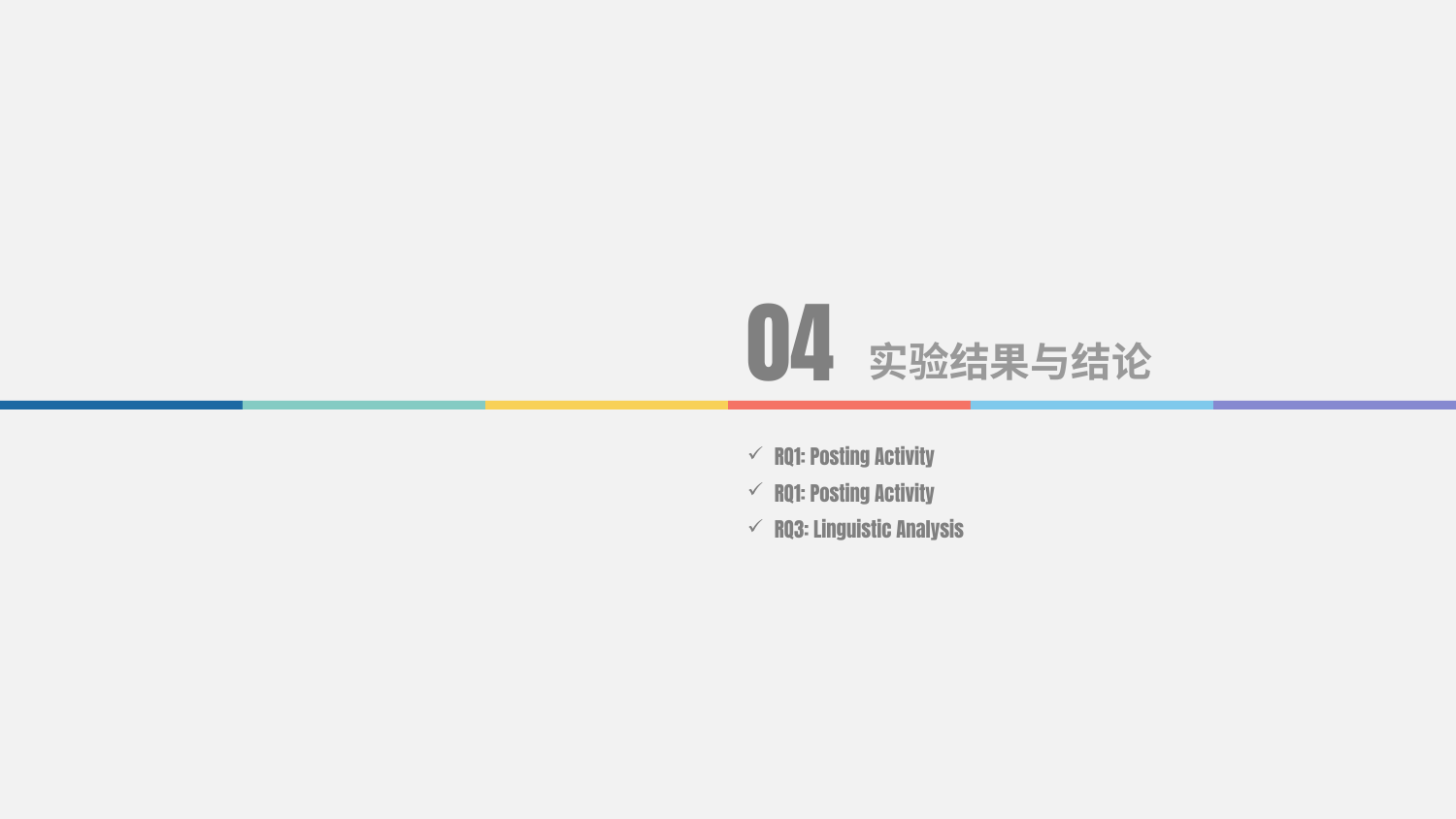

04
实验结果与结论

RQ1: Posting Activity
RQ1: Posting Activity
RQ3: Linguistic Analysis